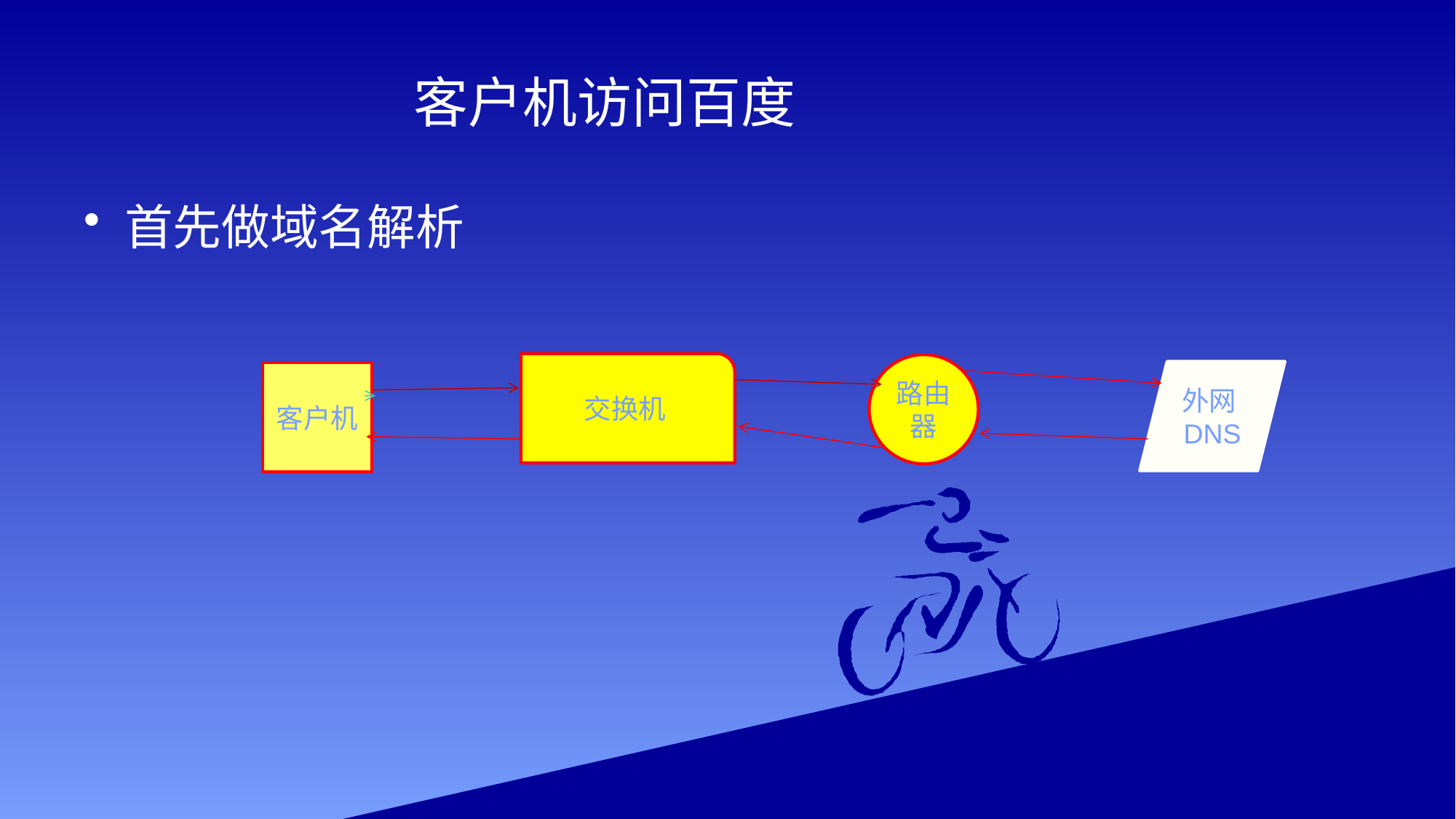

# 客户机访问百度
首先做域名解析
交换机
路由器
外网DNS
客户机